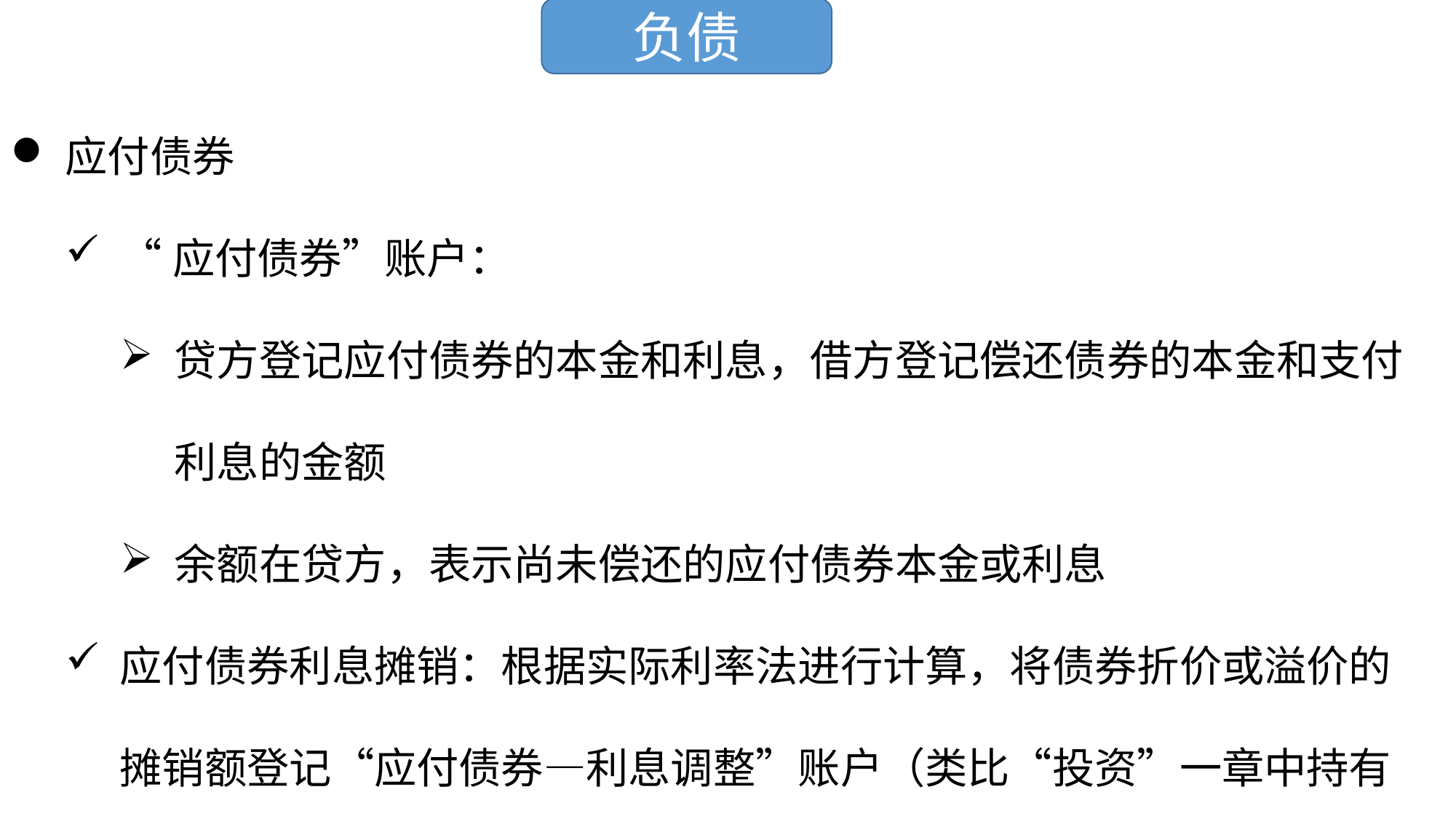

负债
应付债券
“应付债券”账户：
贷方登记应付债券的本金和利息，借方登记偿还债券的本金和支付利息的金额
余额在贷方，表示尚未偿还的应付债券本金或利息
应付债券利息摊销：根据实际利率法进行计算，将债券折价或溢价的摊销额登记“应付债券—利息调整”账户（类比“投资”一章中持有至到期投资—债券）